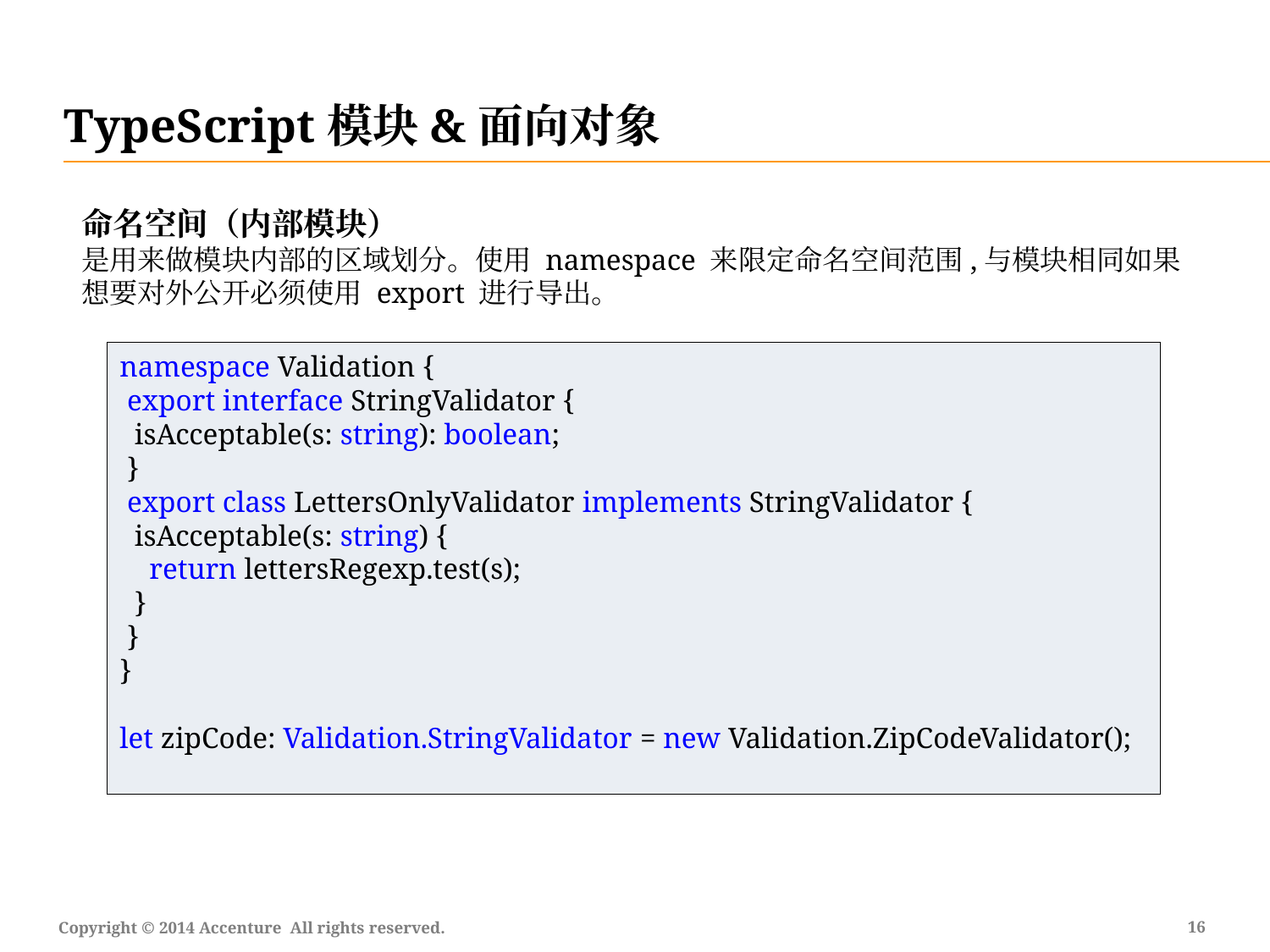

TypeScript模块&面向对象
命名空间（内部模块）
是用来做模块内部的区域划分。使用 namespace 来限定命名空间范围,与模块相同如果想要对外公开必须使用 export 进行导出。

namespace Validation {
 export interface StringValidator {
  isAcceptable(s: string): boolean;
 }
 export class LettersOnlyValidator implements StringValidator {
  isAcceptable(s: string) {
    return lettersRegexp.test(s);
  }
 }
}

let zipCode: Validation.StringValidator = new Validation.ZipCodeValidator();

16
Copyright © 2014 Accenture  All rights reserved.